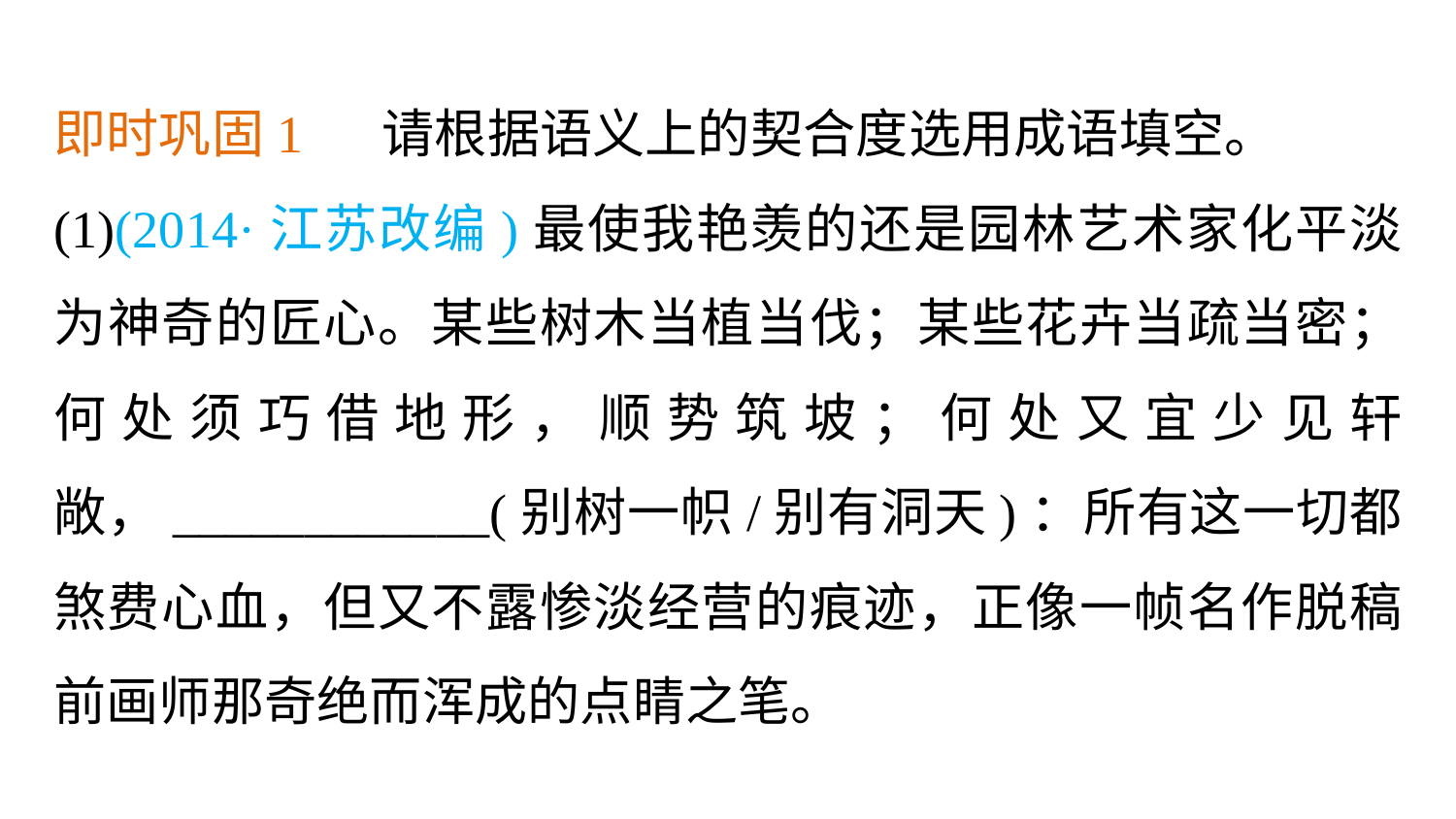

即时巩固1 　请根据语义上的契合度选用成语填空。
(1)(2014·江苏改编)最使我艳羡的还是园林艺术家化平淡为神奇的匠心。某些树木当植当伐；某些花卉当疏当密；何处须巧借地形，顺势筑坡；何处又宜少见轩敞，____________(别树一帜/别有洞天)：所有这一切都煞费心血，但又不露惨淡经营的痕迹，正像一帧名作脱稿前画师那奇绝而浑成的点睛之笔。